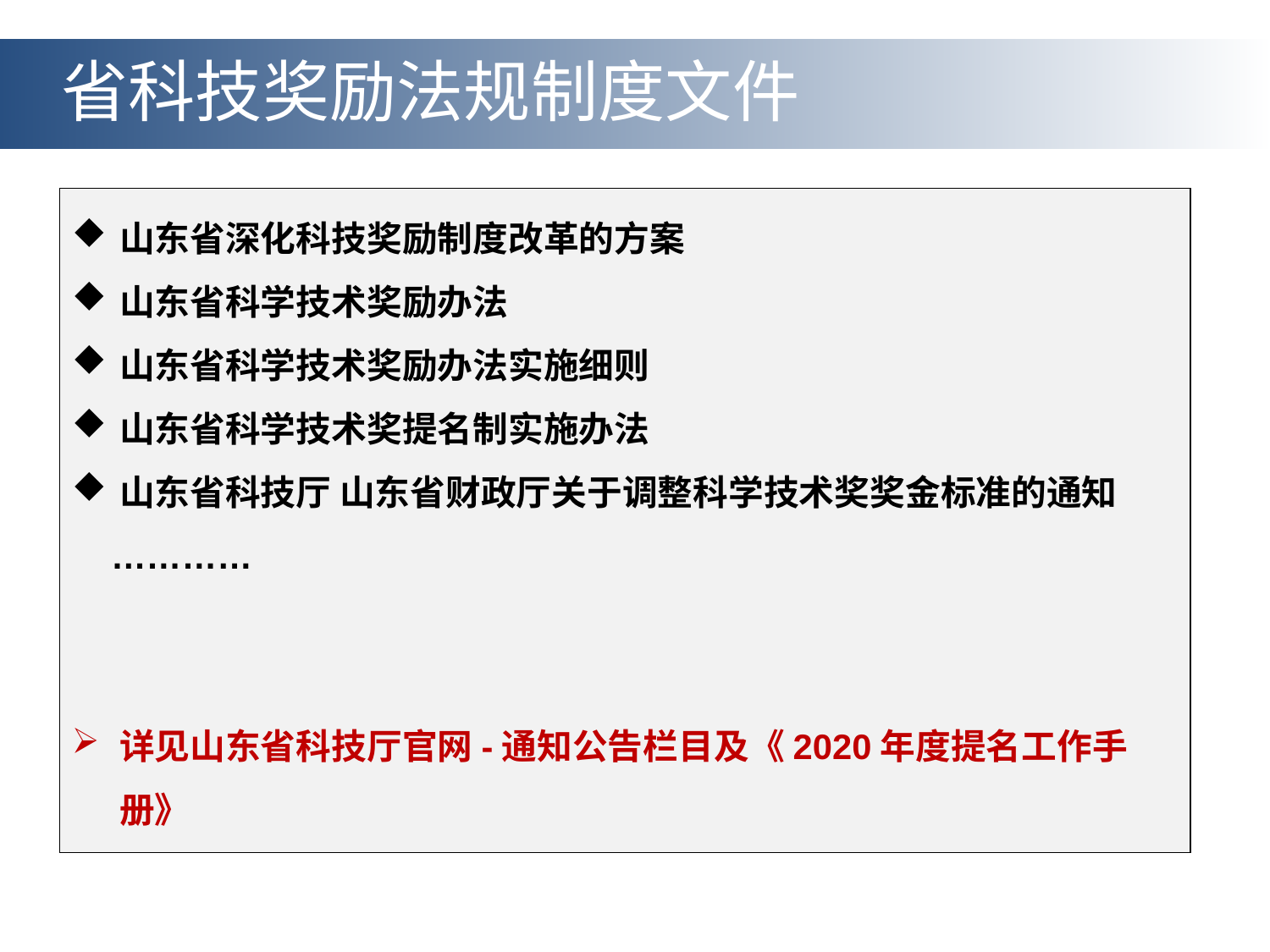

省科技奖励法规制度文件
山东省深化科技奖励制度改革的方案
山东省科学技术奖励办法
山东省科学技术奖励办法实施细则
山东省科学技术奖提名制实施办法
山东省科技厅 山东省财政厅关于调整科学技术奖奖金标准的通知
    …………

详见山东省科技厅官网-通知公告栏目及《2020年度提名工作手册》